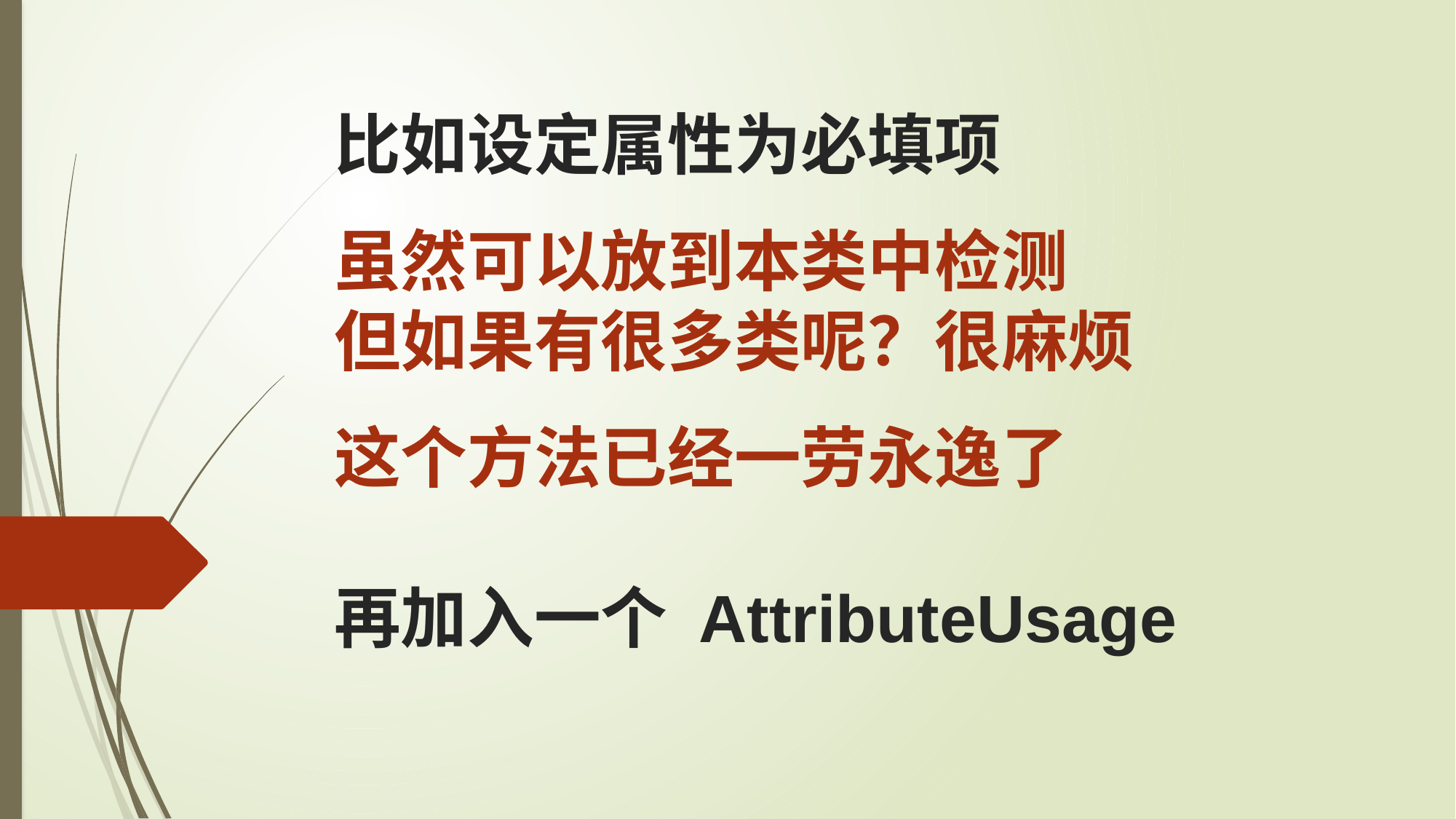

比如设定属性为必填项

虽然可以放到本类中检测
但如果有很多类呢？很麻烦

这个方法已经一劳永逸了

再加入一个 AttributeUsage